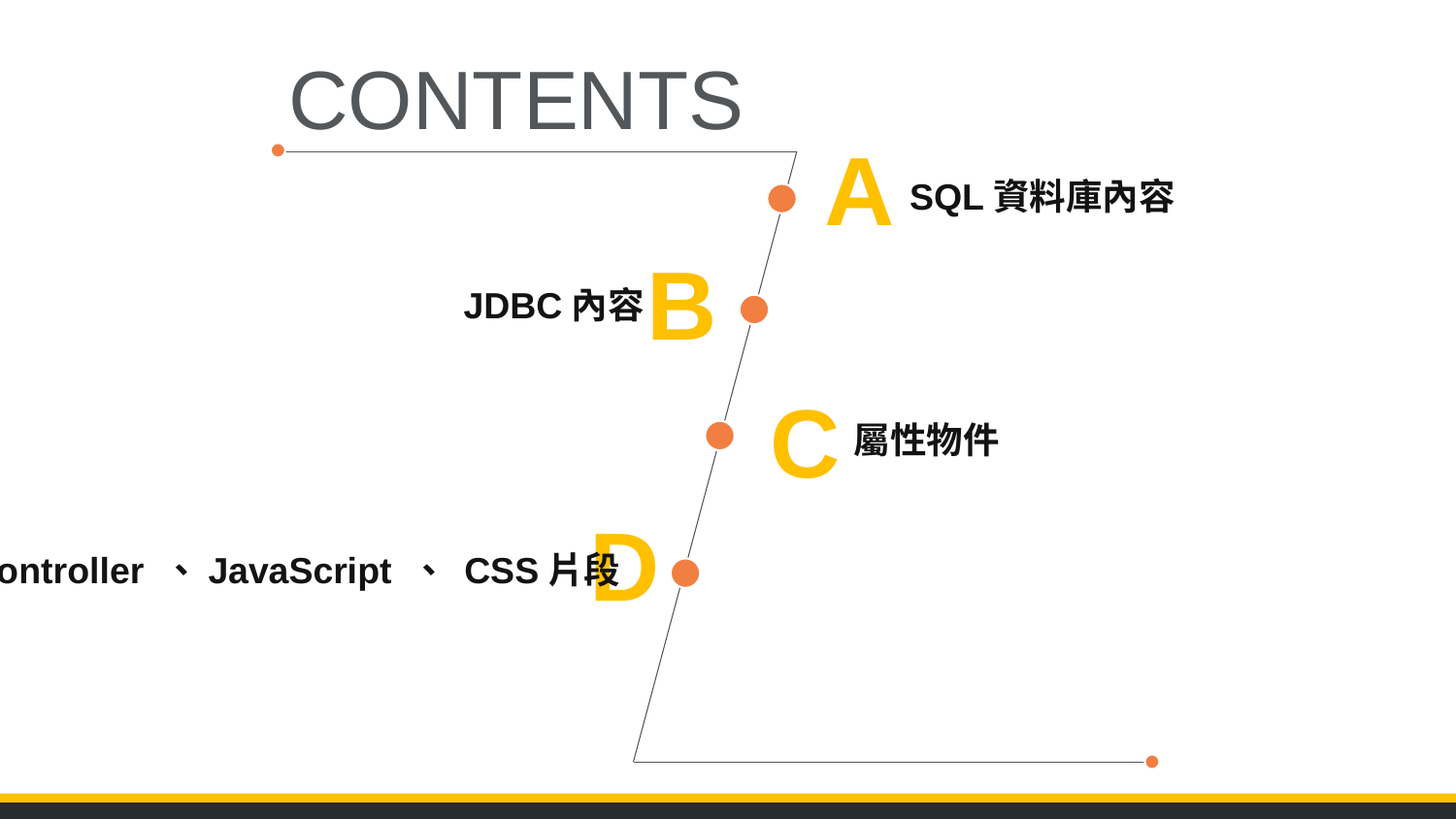

CONTENTS
A

 SQL資料庫內容

B
JDBC內容

C
屬性物件

D
Controller 、JavaScript 、 CSS片段